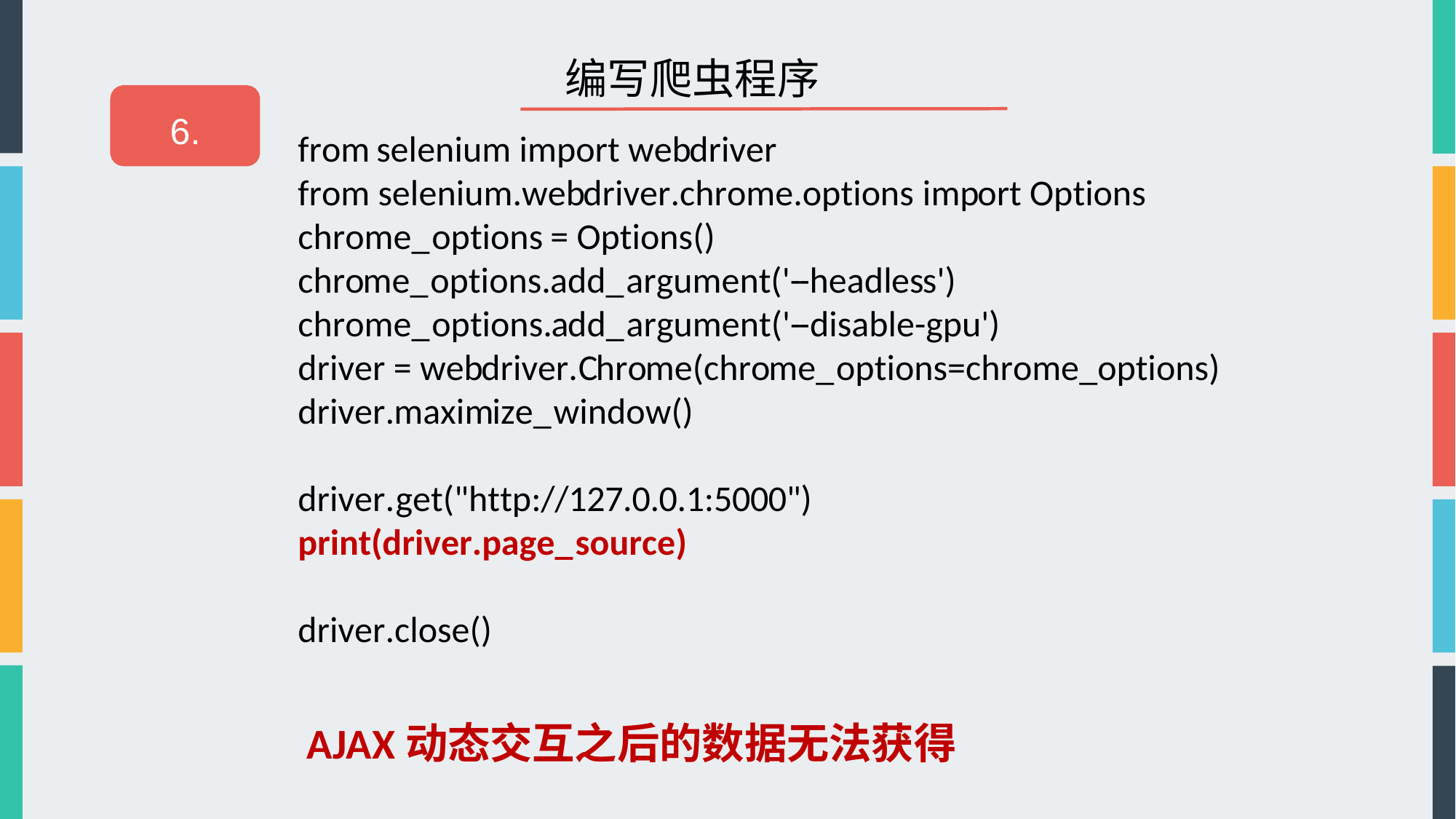

# 编写爬虫程序

6.

from selenium import webdriver
from selenium.webdriver.chrome.options import Options chrome_options = Options()
chrome_options.add_argument('--headless') chrome_options.add_argument('--disable-gpu')
driver = webdriver.Chrome(chrome_options=chrome_options)
driver.maximize_window()

driver.get("http://127.0.0.1:5000") print(driver.page_source)

driver.close()

AJAX动态交互之后的数据无法获得